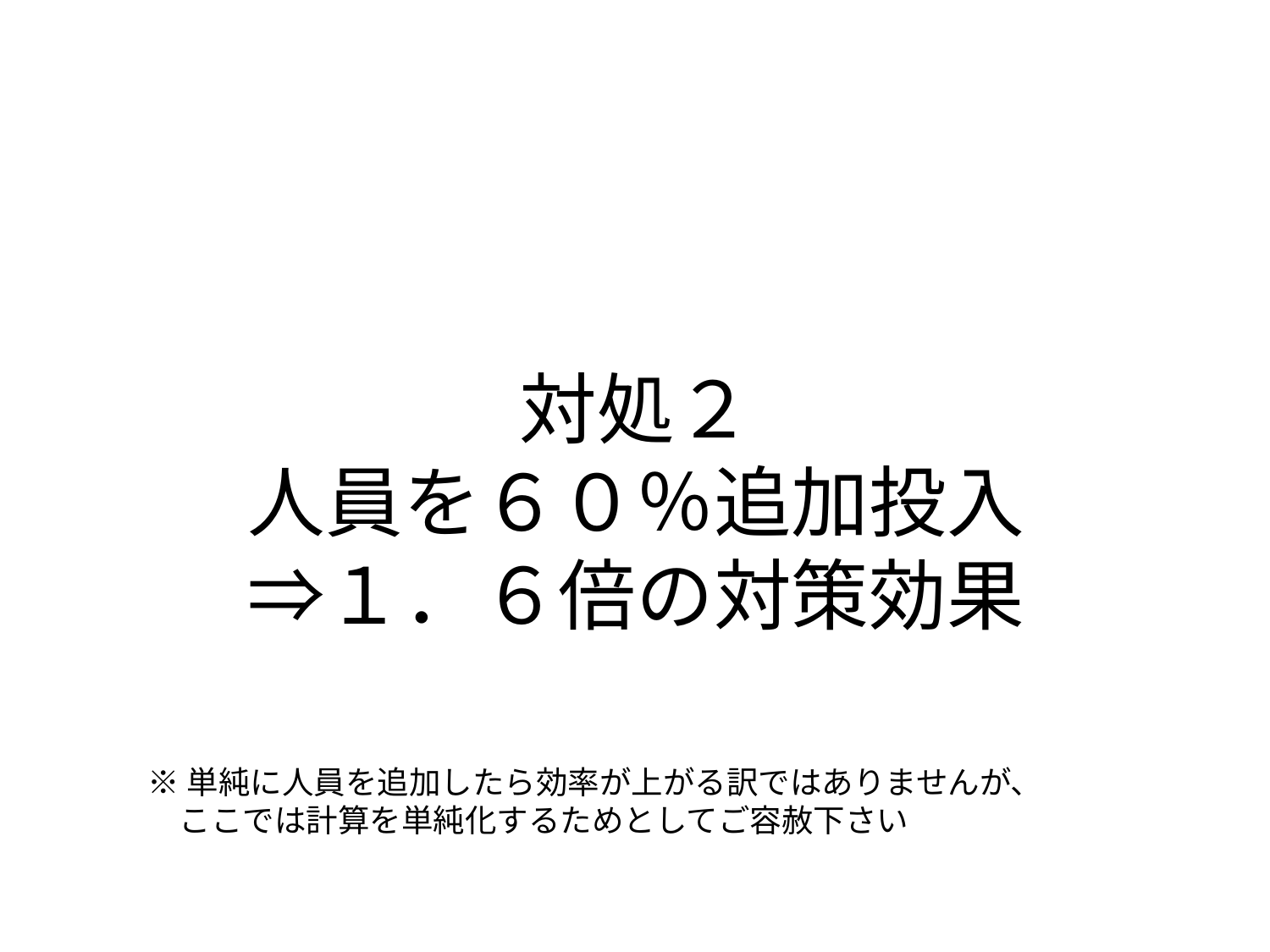

# 対処２ 人員を６０％追加投入 ⇒１．６倍の対策効果
※単純に人員を追加したら効率が上がる訳ではありませんが、
　ここでは計算を単純化するためとしてご容赦下さい